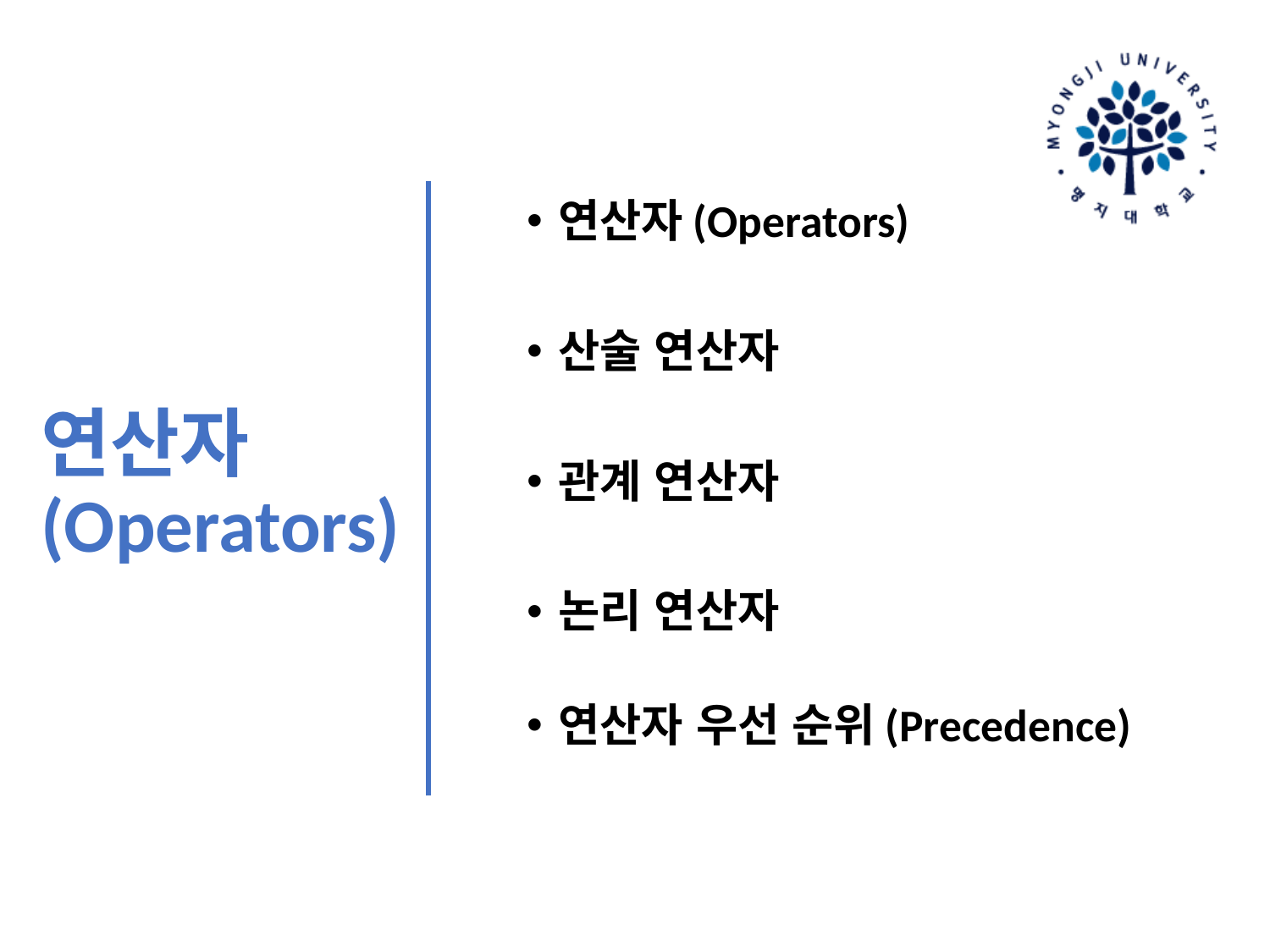

연산자(Operators)

산술 연산자

관계 연산자

논리 연산자
연산자 우선 순위(Precedence)
# 연산자 (Operators)